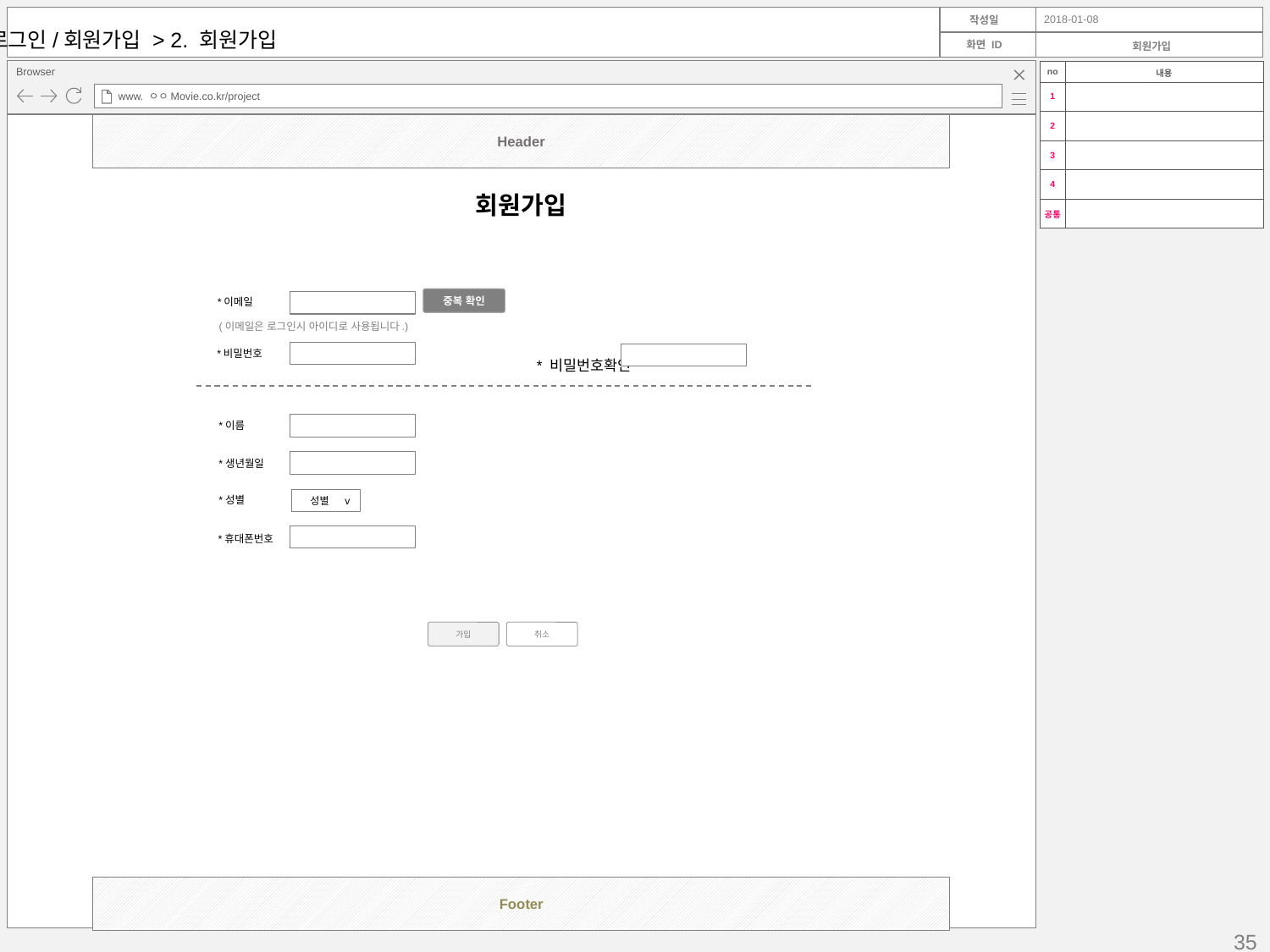

2018-01-08
로그인/회원가입 > 2. 회원가입
회원가입
| no | 내용 |
| --- | --- |
| 1 |  |
| 2 |  |
| 3 |  |
| 4 |  |
| 공통 |  |
Header
회원가입
*이메일
중복 확인

* 비밀번호확인

(이메일은 로그인시 아이디로 사용됩니다.)
*비밀번호

*이름

*생년월일

*성별
   성별     v
*휴대폰번호

취소
가입
Footer
35